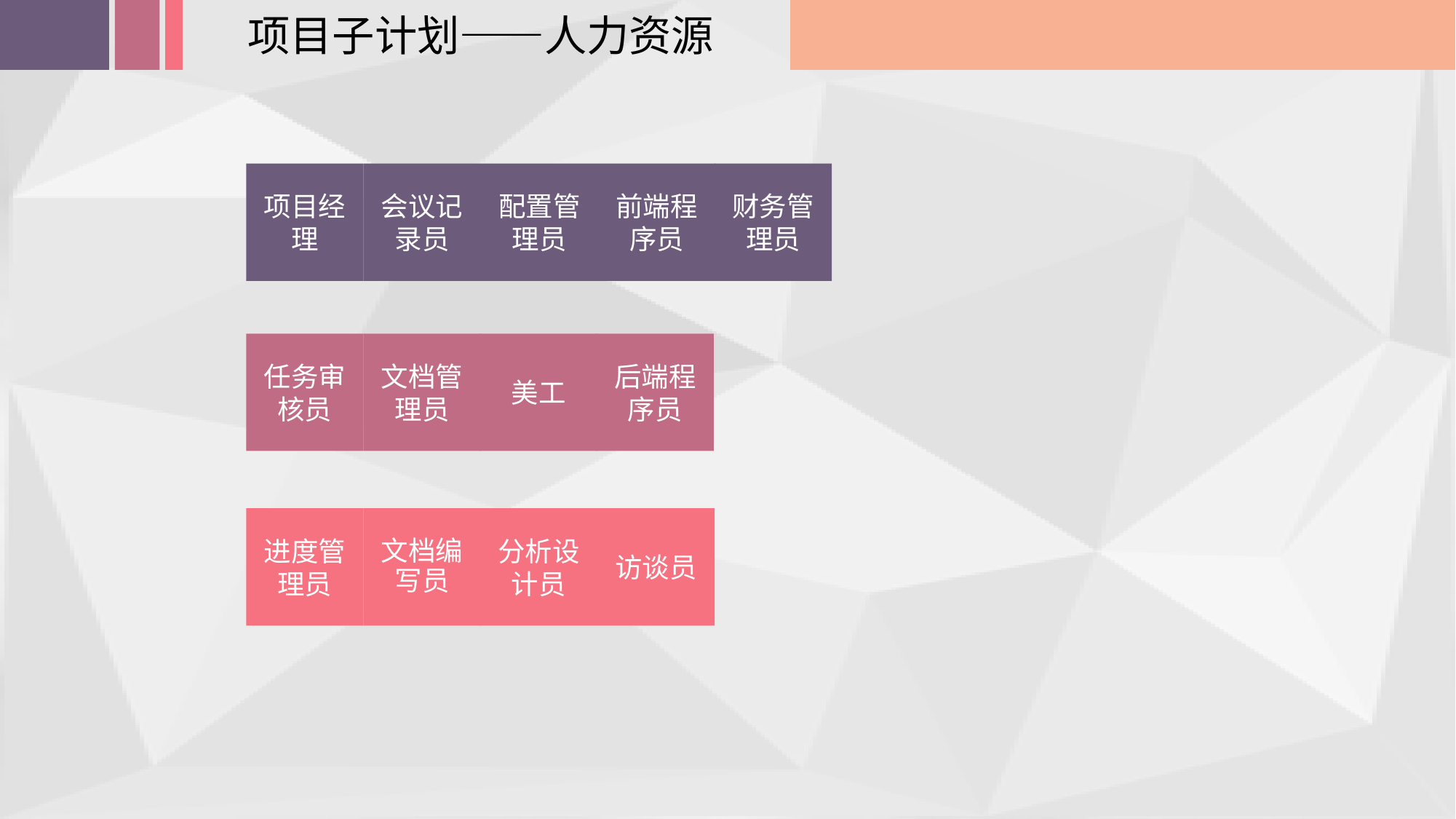

项目子计划——人力资源
项目经理
会议记录员
配置管理员
前端程序员
财务管理员
任务审核员
文档管理员
美工
后端程序员
进度管理员
文档编写员
分析设计员
访谈员